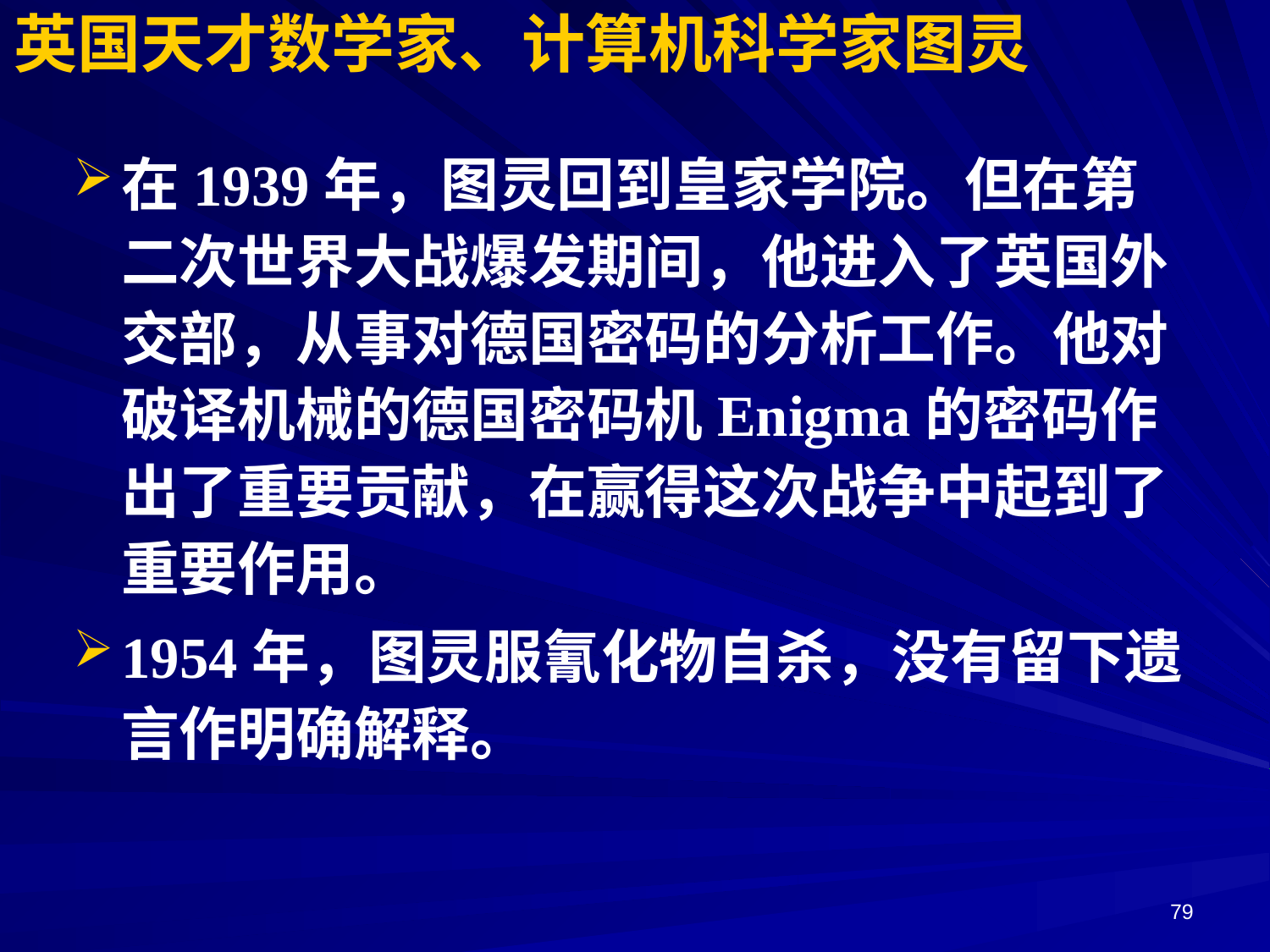

# 英国天才数学家、计算机科学家图灵
在1939年，图灵回到皇家学院。但在第二次世界大战爆发期间，他进入了英国外交部，从事对德国密码的分析工作。他对破译机械的德国密码机Enigma的密码作出了重要贡献，在赢得这次战争中起到了重要作用。
1954年，图灵服氰化物自杀，没有留下遗言作明确解释。
79